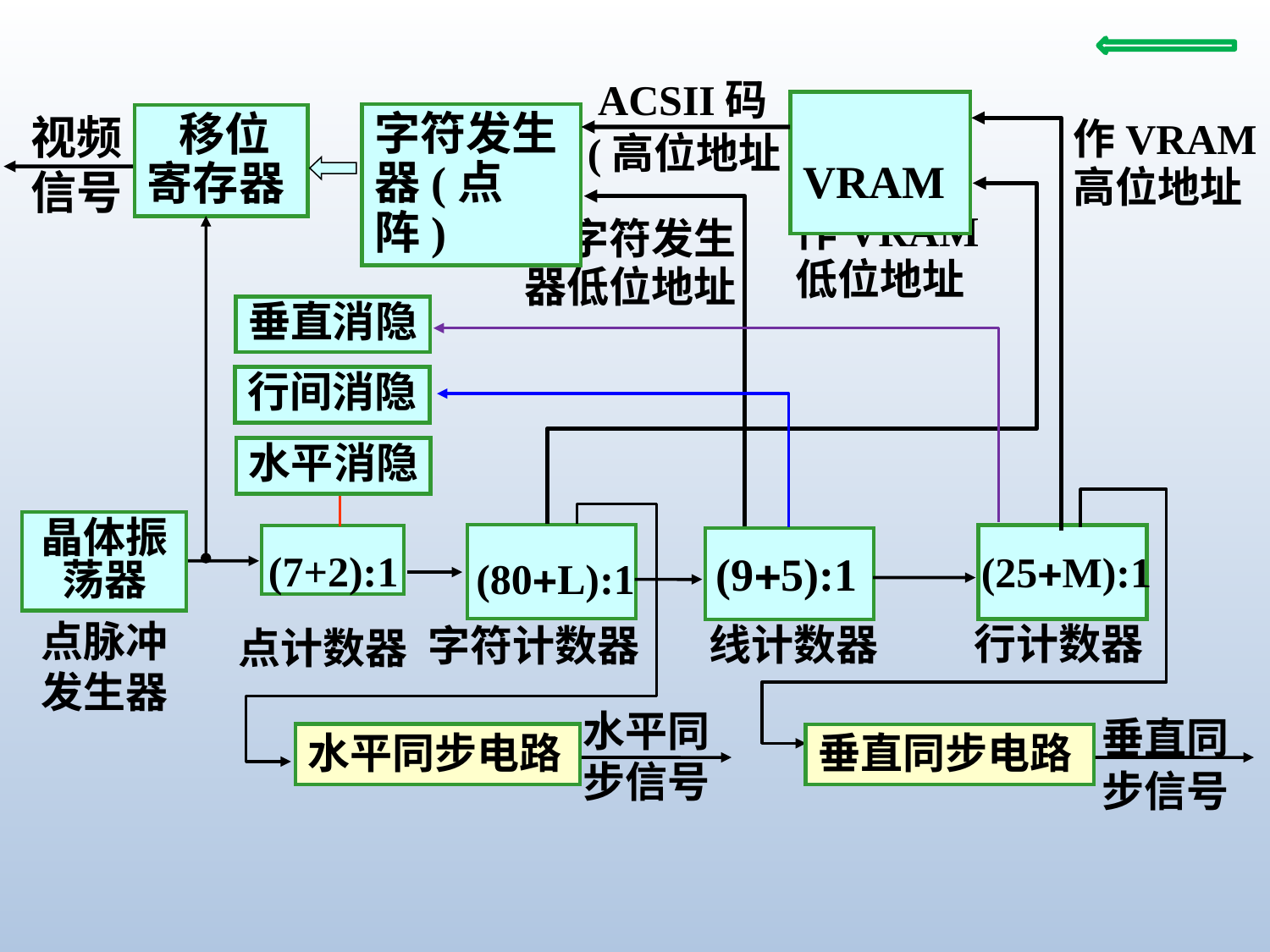

ACSII码
(高位地址)

VRAM

视频信号
字符发生器(点阵)
  移位
寄存器
作VRAM高位地址

作VRAM低位地址
送字符发生器低位地址

垂直消隐

行间消隐

水平消隐

晶体振荡器

 (9+5):1
 (25+M):1

点脉冲发生器
行计数器
线计数器
点计数器
字符计数器
水平同步信号
垂直同步信号
水平同步电路
垂直同步电路

(7+2):1
(80+L):1